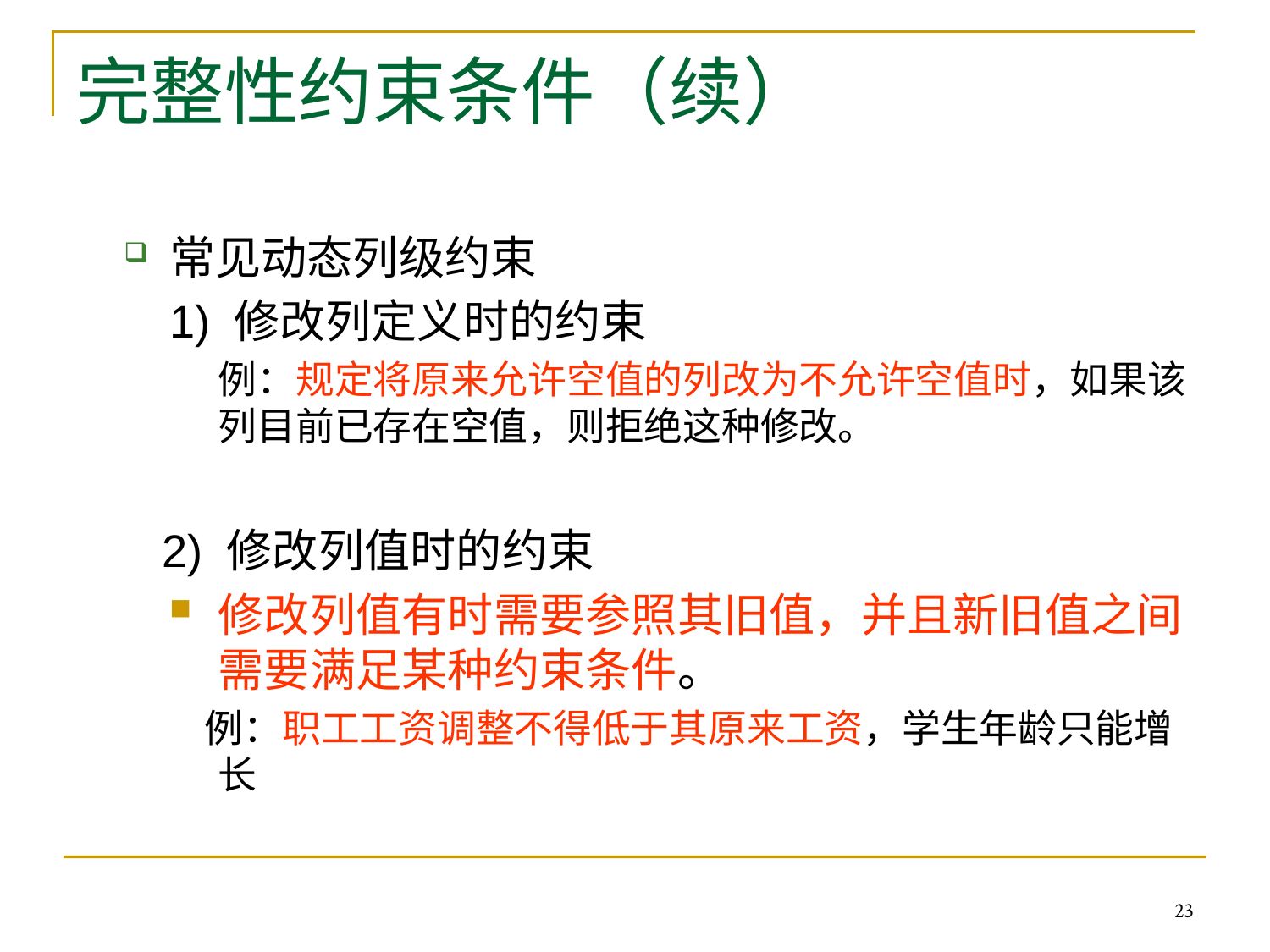

# 完整性约束条件（续）
常见动态列级约束
	1) 修改列定义时的约束
	例：规定将原来允许空值的列改为不允许空值时，如果该列目前已存在空值，则拒绝这种修改。

   2) 修改列值时的约束
修改列值有时需要参照其旧值，并且新旧值之间需要满足某种约束条件。
   例：职工工资调整不得低于其原来工资，学生年龄只能增长
23